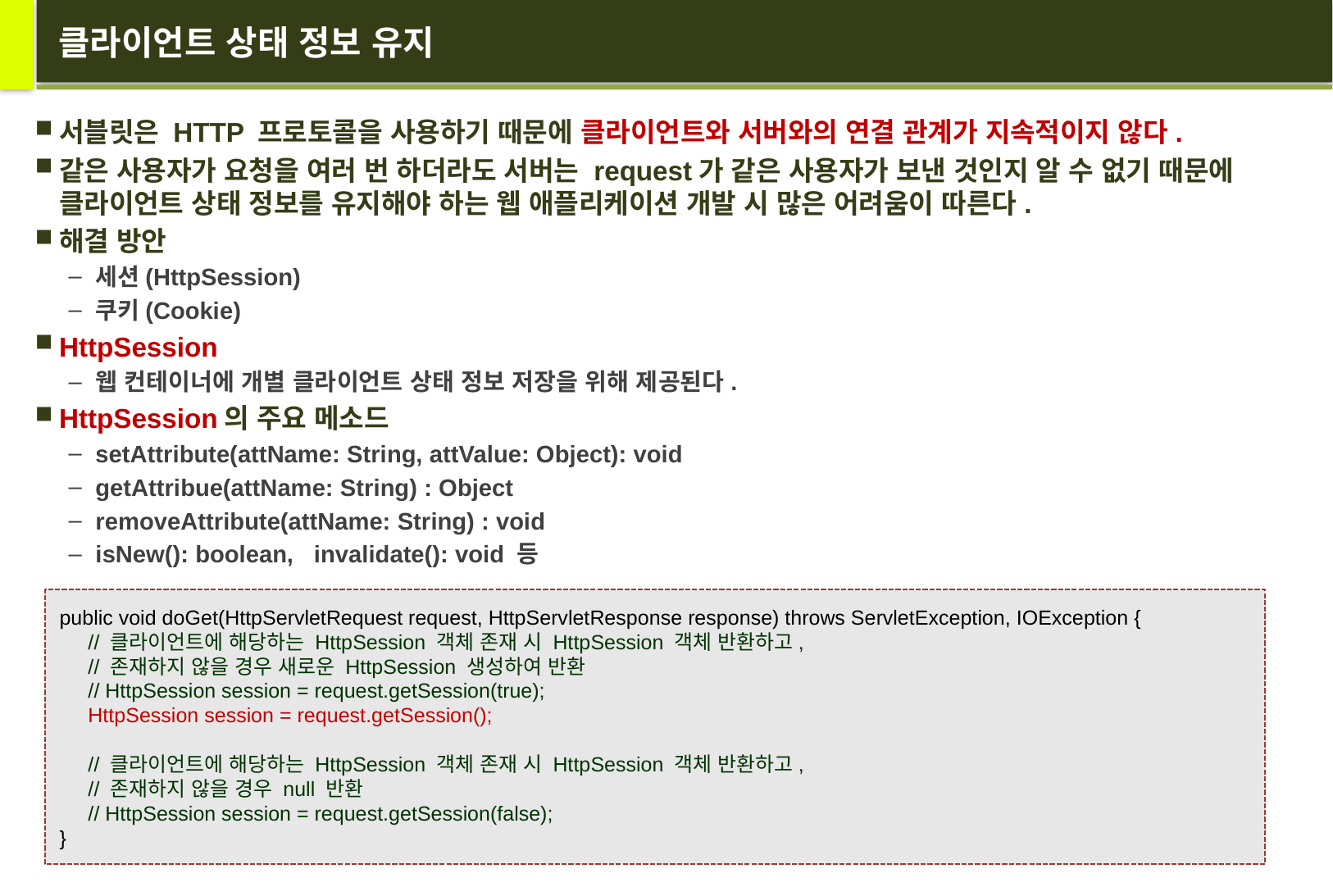

# 클라이언트 상태 정보 유지
서블릿은 HTTP 프로토콜을 사용하기 때문에 클라이언트와 서버와의 연결 관계가 지속적이지 않다.
같은 사용자가 요청을 여러 번 하더라도 서버는 request가 같은 사용자가 보낸 것인지 알 수 없기 때문에 클라이언트 상태 정보를 유지해야 하는 웹 애플리케이션 개발 시 많은 어려움이 따른다.
해결 방안
세션(HttpSession)
쿠키(Cookie)
HttpSession
웹 컨테이너에 개별 클라이언트 상태 정보 저장을 위해 제공된다.
HttpSession의 주요 메소드
setAttribute(attName: String, attValue: Object): void
getAttribue(attName: String) : Object
removeAttribute(attName: String) : void
isNew(): boolean,   invalidate(): void 등

public void doGet(HttpServletRequest request, HttpServletResponse response) throws ServletException, IOException {
     // 클라이언트에 해당하는 HttpSession 객체 존재 시 HttpSession 객체 반환하고,
     // 존재하지 않을 경우 새로운 HttpSession 생성하여 반환
     // HttpSession session = request.getSession(true);
     HttpSession session = request.getSession();

     // 클라이언트에 해당하는 HttpSession 객체 존재 시 HttpSession 객체 반환하고,
     // 존재하지 않을 경우 null 반환
     // HttpSession session = request.getSession(false);
}